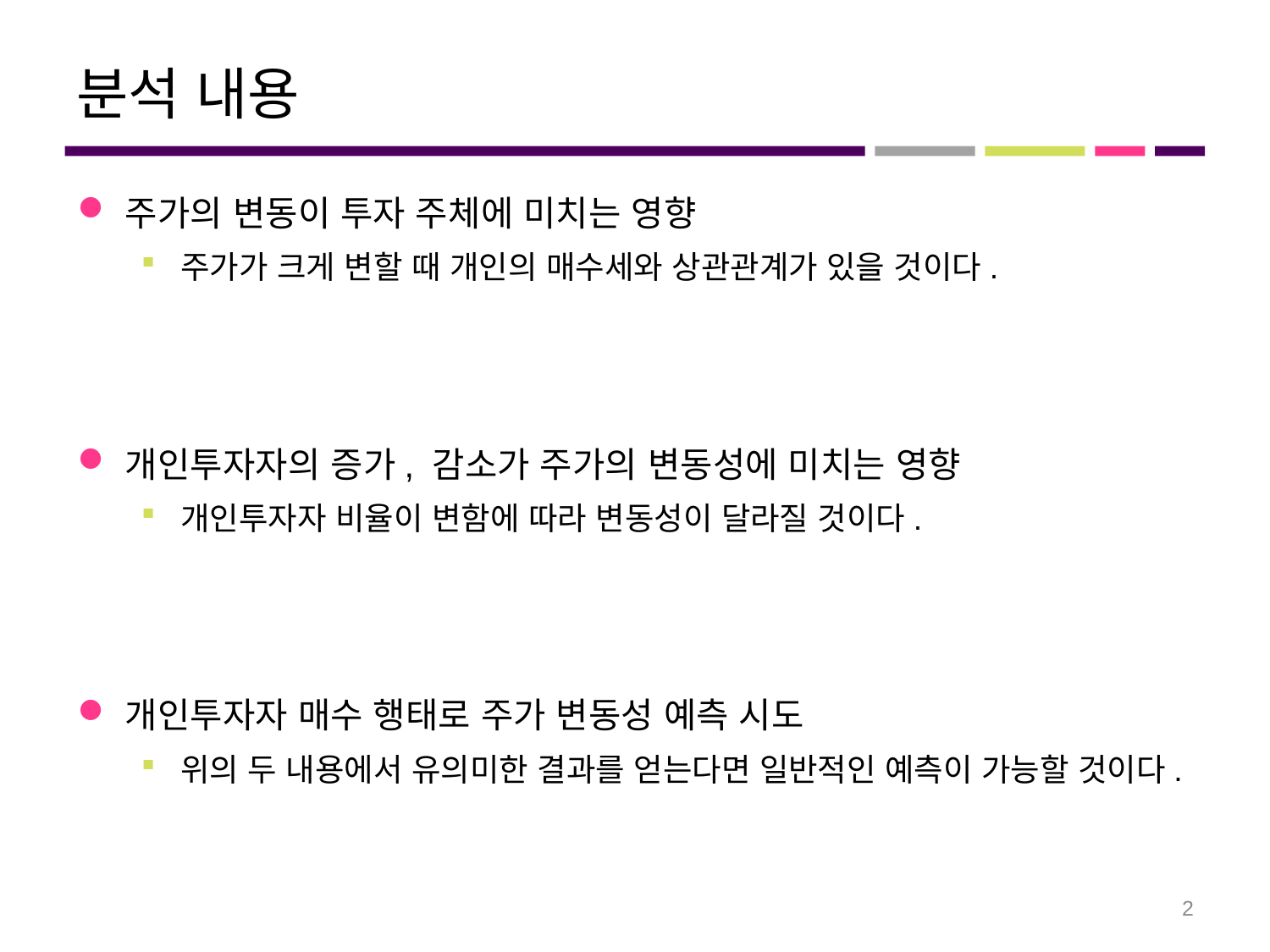

# 분석 내용
주가의 변동이 투자 주체에 미치는 영향
주가가 크게 변할 때 개인의 매수세와 상관관계가 있을 것이다.

개인투자자의 증가, 감소가 주가의 변동성에 미치는 영향
개인투자자 비율이 변함에 따라 변동성이 달라질 것이다.

개인투자자 매수 행태로 주가 변동성 예측 시도
위의 두 내용에서 유의미한 결과를 얻는다면 일반적인 예측이 가능할 것이다.

2